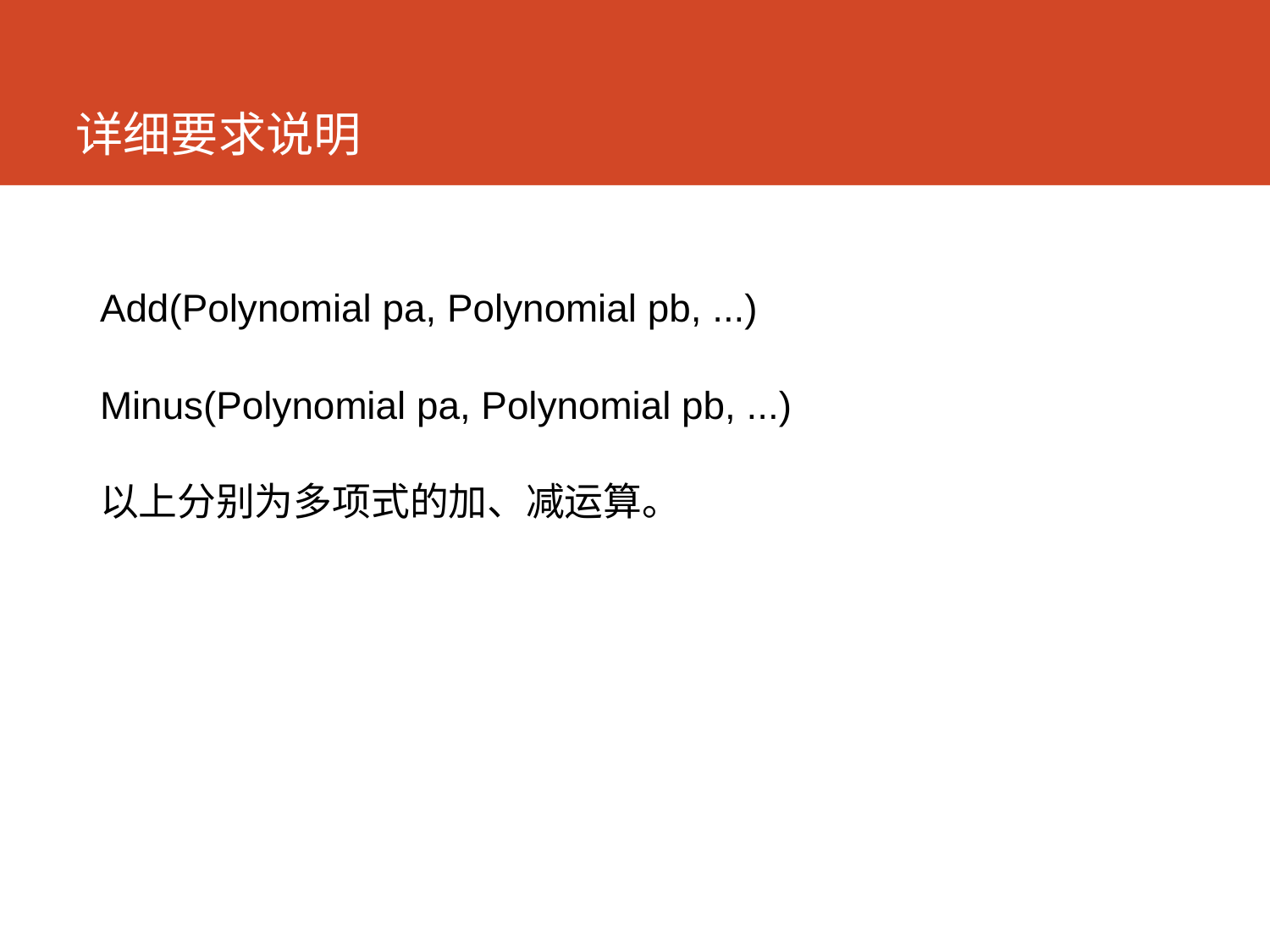

# 详细要求说明
Add(Polynomial pa, Polynomial pb, ...)
Minus(Polynomial pa, Polynomial pb, ...)
以上分别为多项式的加、减运算。